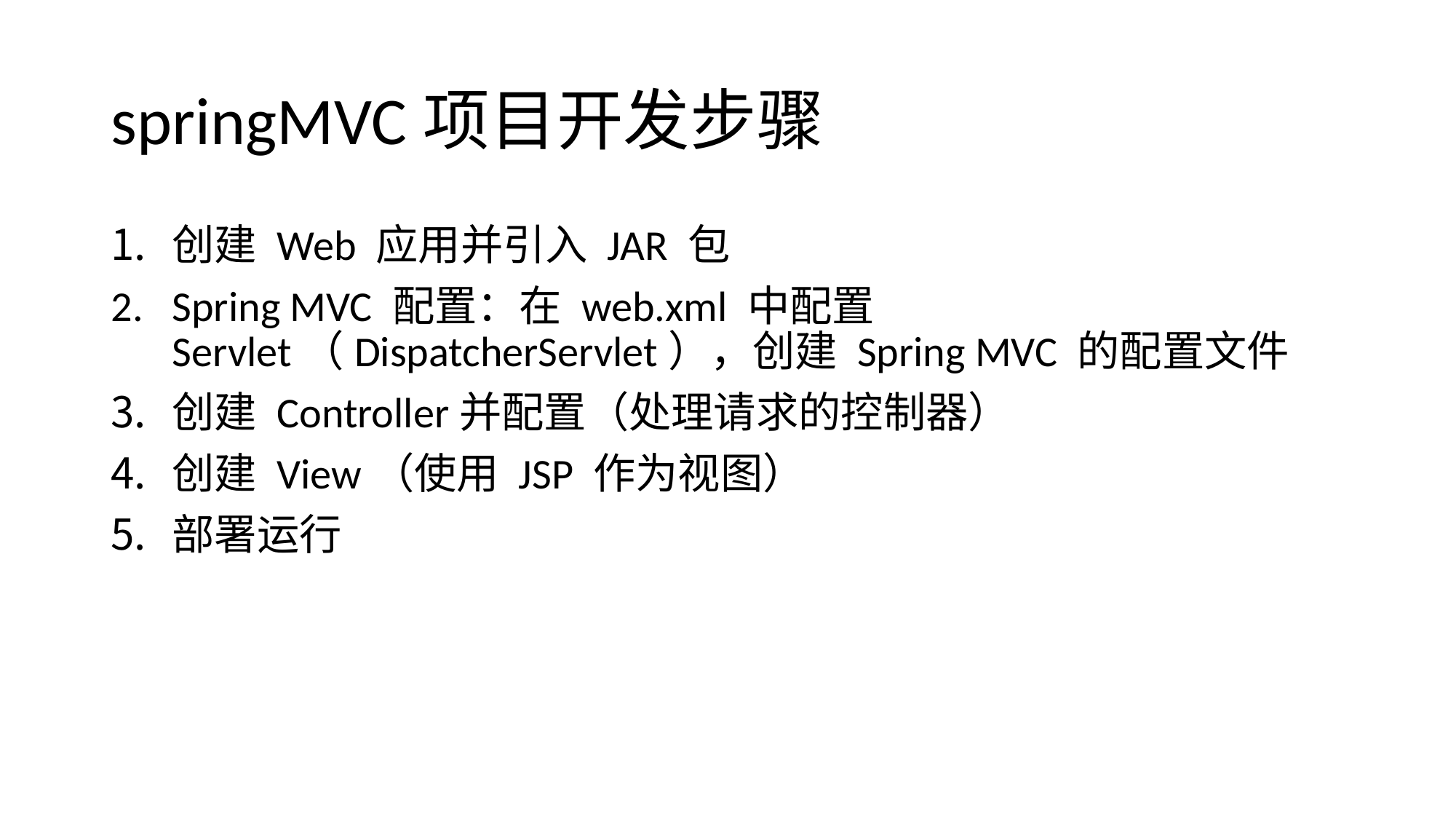

# springMVC项目开发步骤
创建 Web 应用并引入 JAR 包
Spring MVC 配置：在 web.xml 中配置 Servlet（DispatcherServlet），创建 Spring MVC 的配置文件
创建 Controller并配置（处理请求的控制器）
创建 View（使用 JSP 作为视图）
部署运行